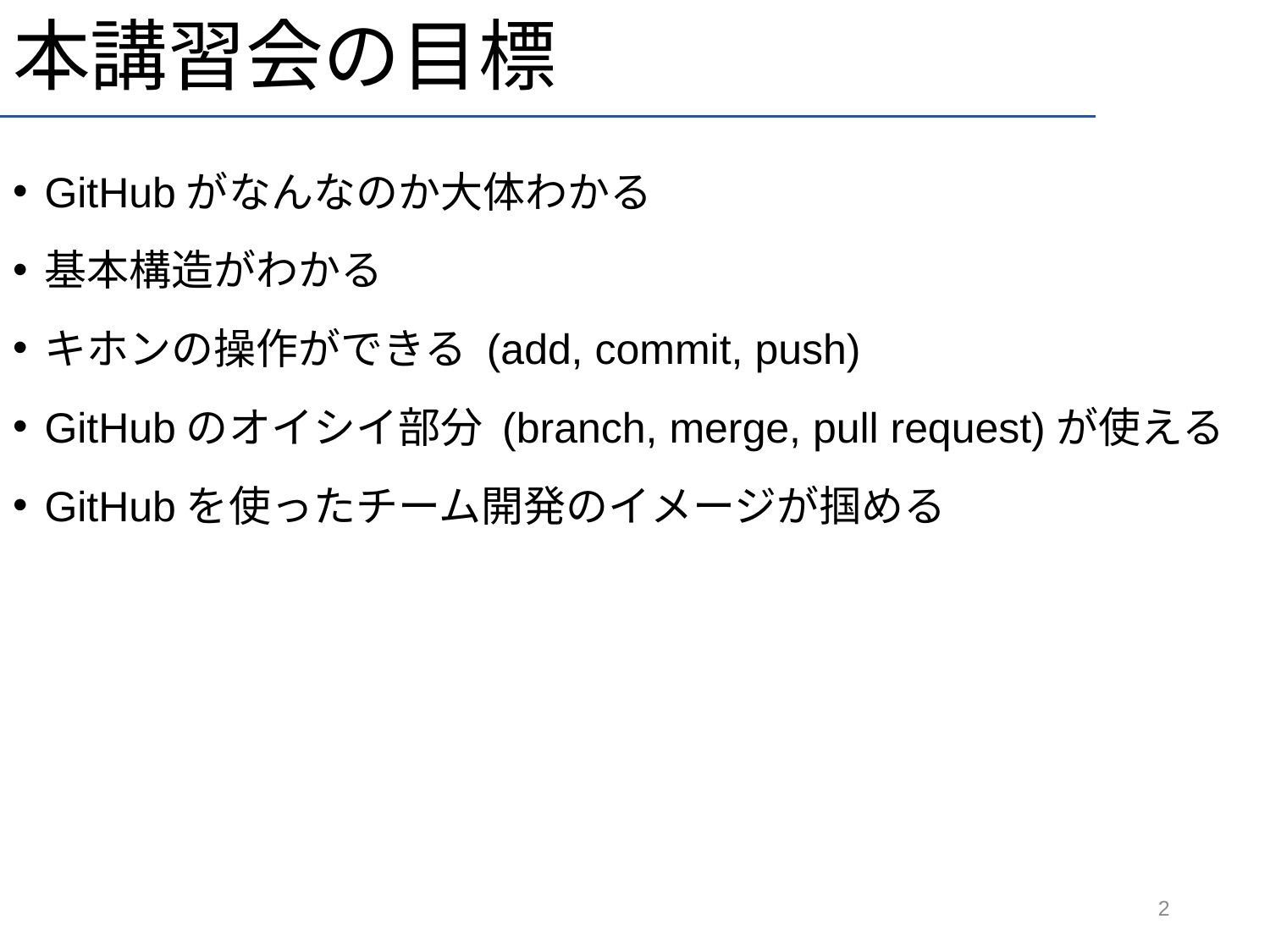

# 本講習会の目標
GitHubがなんなのか大体わかる
基本構造がわかる
キホンの操作ができる (add, commit, push)
GitHubのオイシイ部分 (branch, merge, pull request)が使える
GitHubを使ったチーム開発のイメージが掴める

2